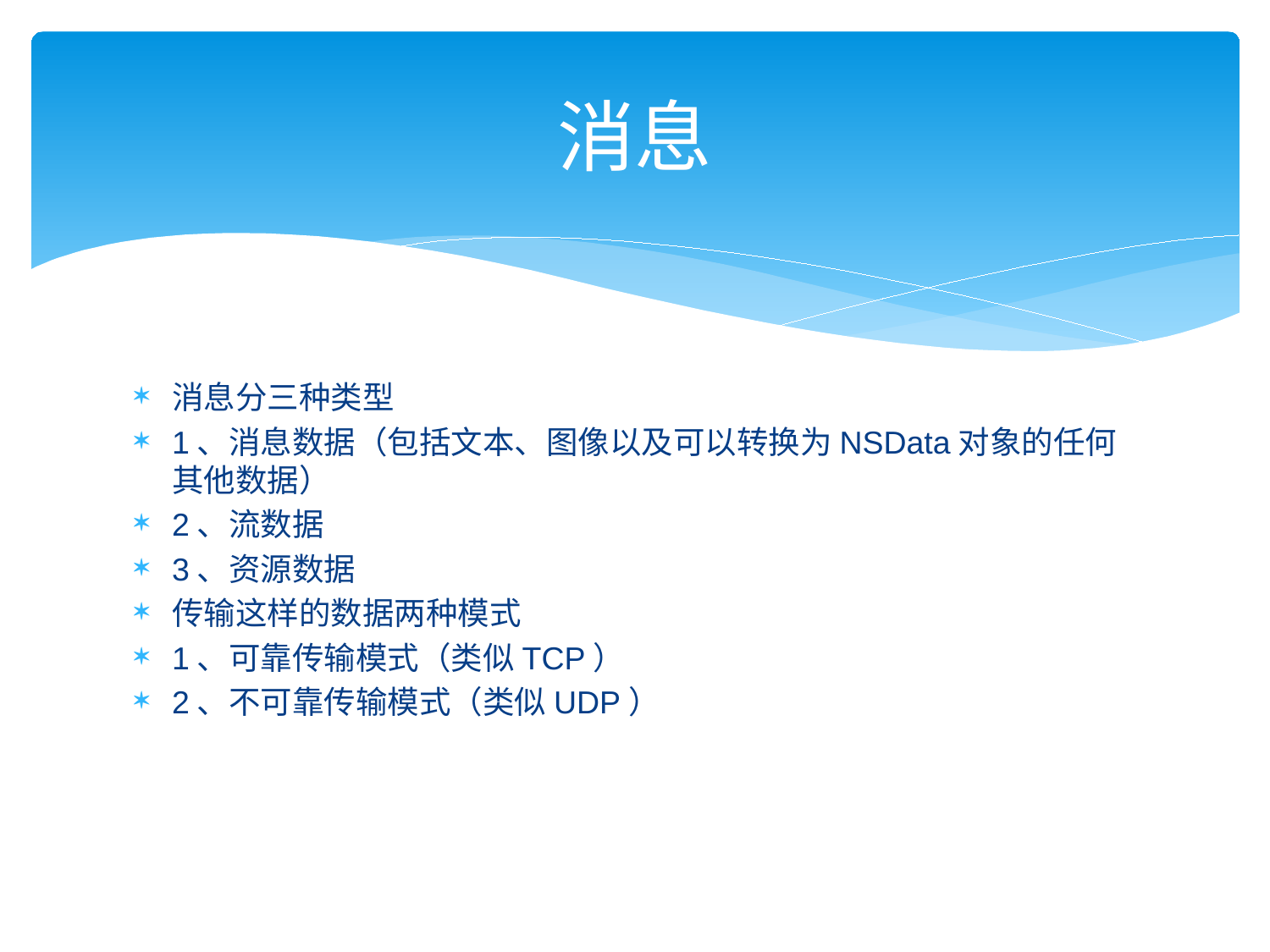

# 消息
消息分三种类型
1、消息数据（包括文本、图像以及可以转换为NSData对象的任何其他数据）
2、流数据
3、资源数据
传输这样的数据两种模式
1、可靠传输模式（类似TCP）
2、不可靠传输模式（类似UDP）